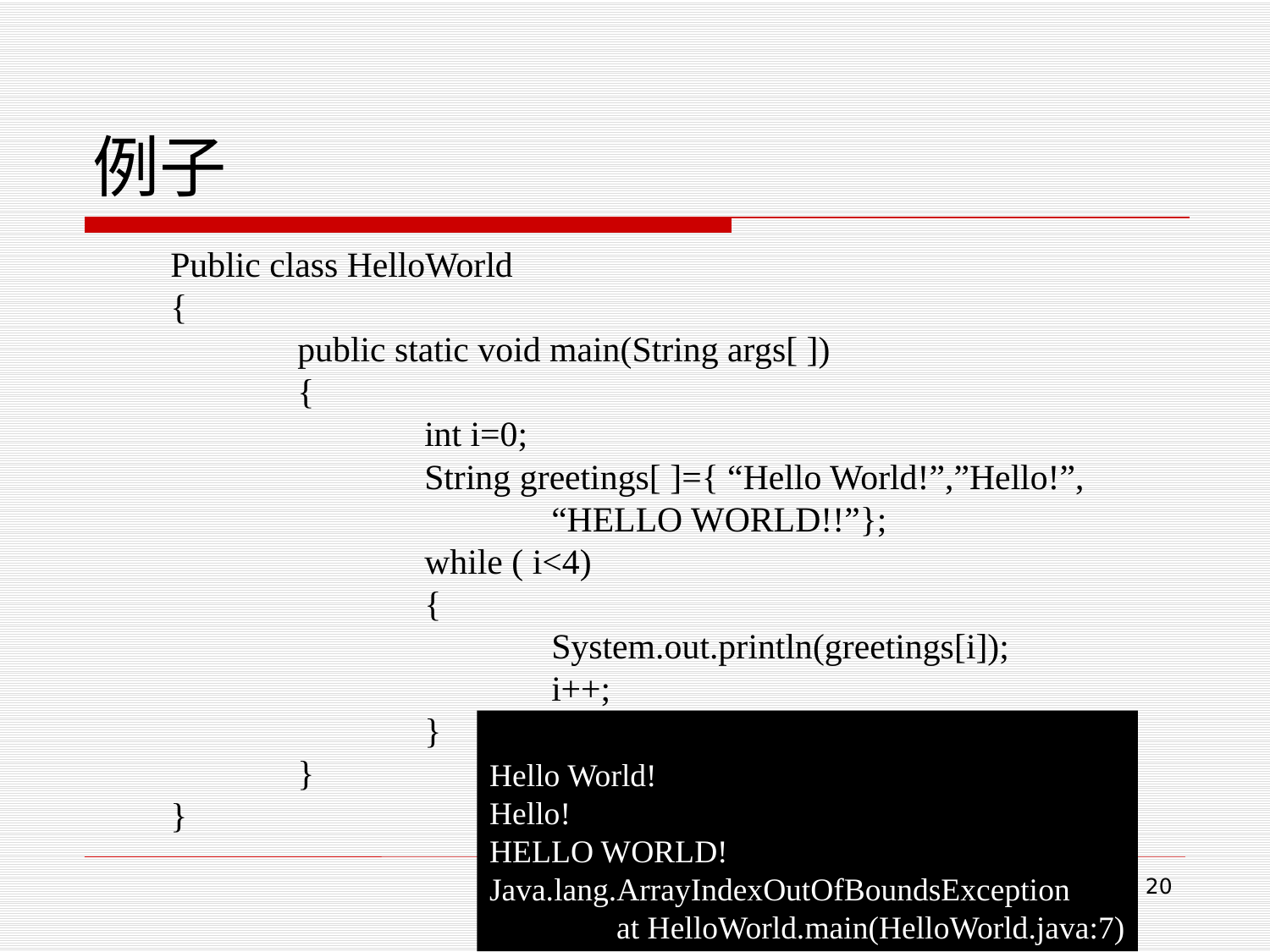

# 例子
	Public class HelloWorld
	{
		public static void main(String args[ ])
		{
			int i=0;
			String greetings[ ]={ “Hello World!”,”Hello!”,
				“HELLO WORLD!!”};
			while ( i<4)
			{
				System.out.println(greetings[i]);
				i++;
			}
		}
	}

Hello World!
Hello!
HELLO WORLD!
Java.lang.ArrayIndexOutOfBoundsException
	at HelloWorld.main(HelloWorld.java:7)
20